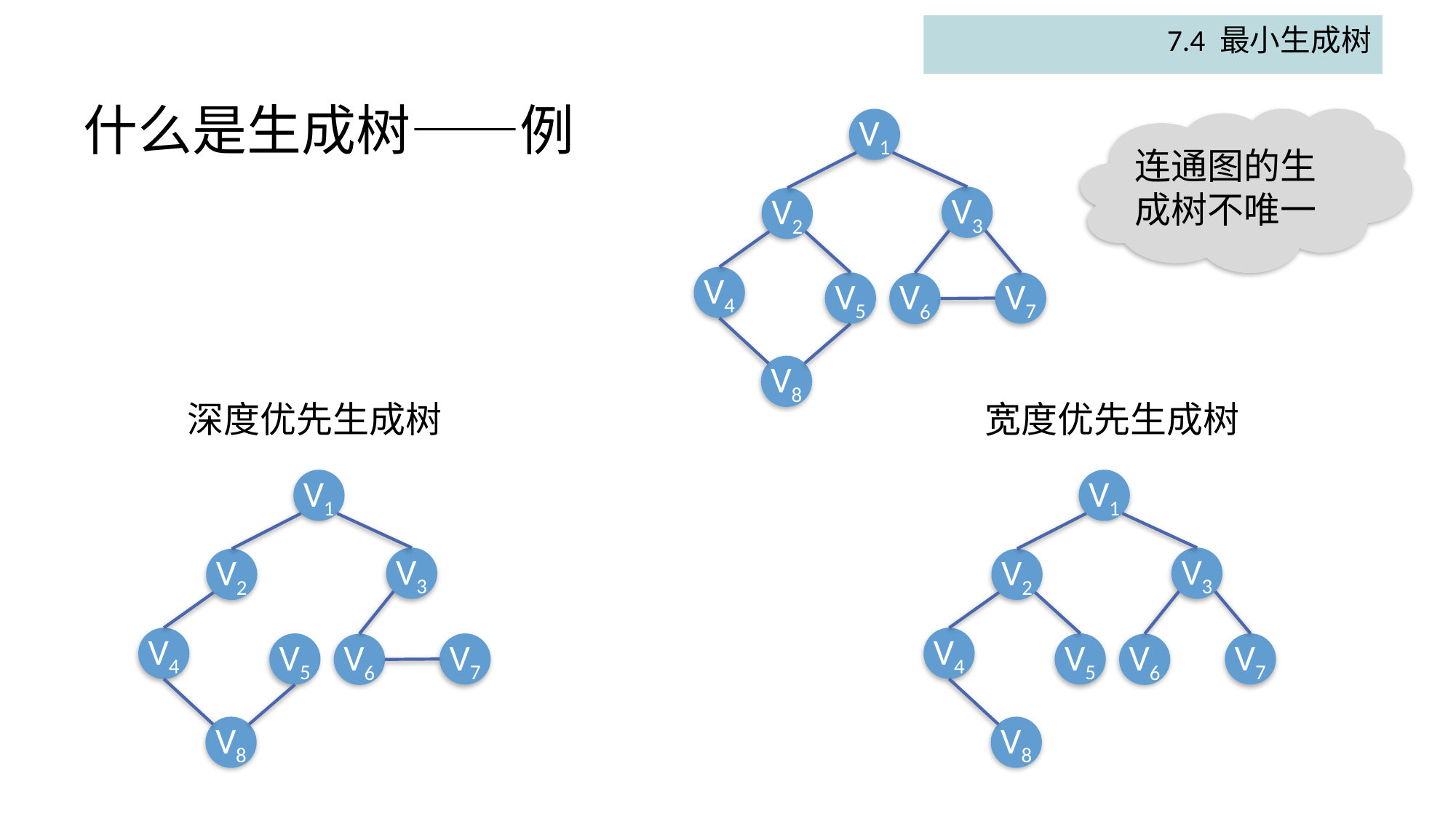

7.4 最小生成树
# 什么是生成树——例
连通图的生成树不唯一
V1
V3
V2
V4
V5
V7
V6
V8
宽度优先生成树
深度优先生成树
V1
V3
V2
V4
V5
V7
V6
V8
V1
V3
V2
V4
V5
V7
V6
V8